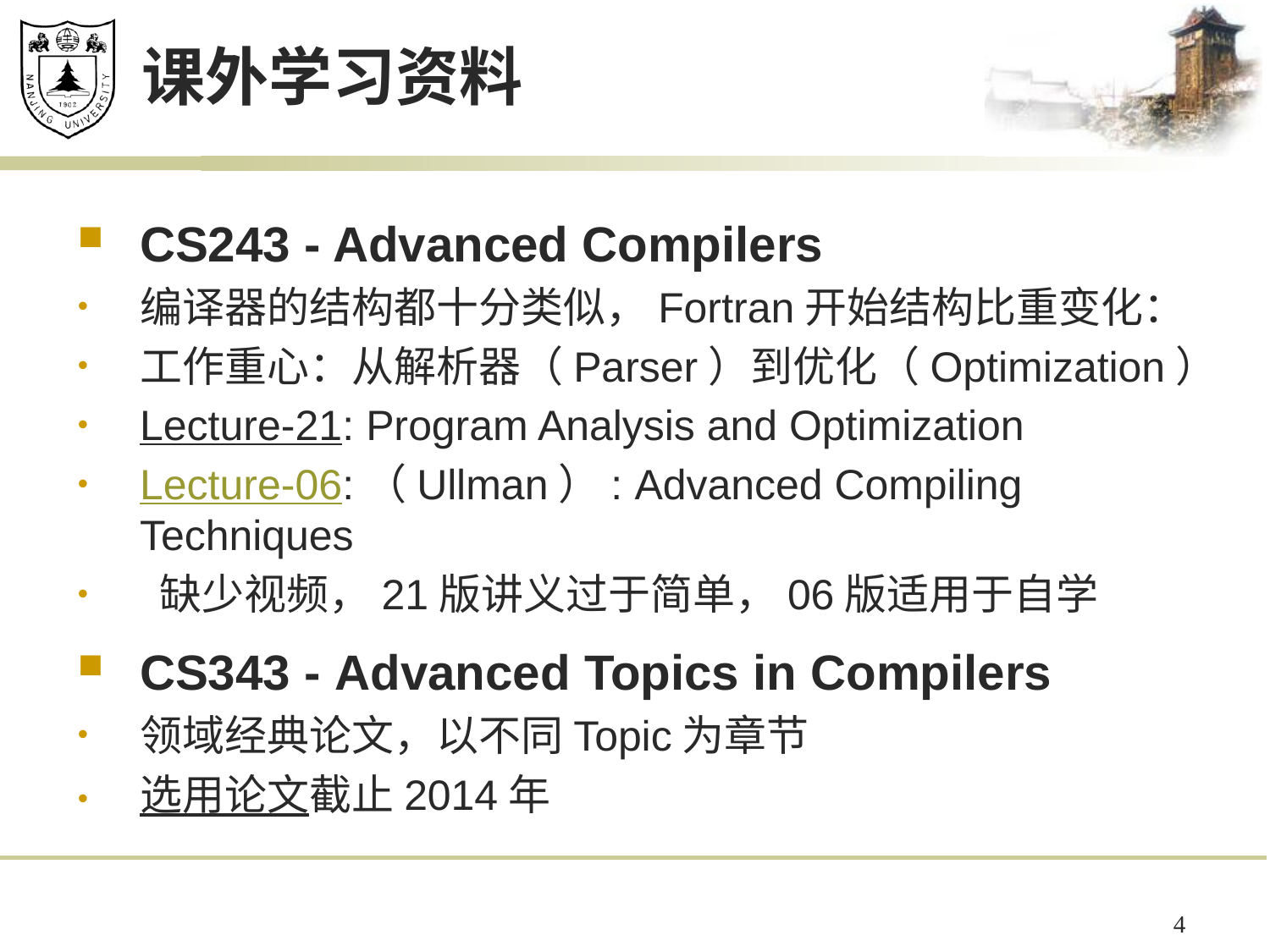

# 课外学习资料
CS243 - Advanced Compilers
编译器的结构都十分类似，Fortran开始结构比重变化：
工作重心：从解析器（Parser）到优化（Optimization）
Lecture-21: Program Analysis and Optimization
Lecture-06:（Ullman）: Advanced Compiling Techniques
 缺少视频，21版讲义过于简单，06版适用于自学
CS343 - Advanced Topics in Compilers
领域经典论文，以不同Topic为章节
选用论文截止2014年